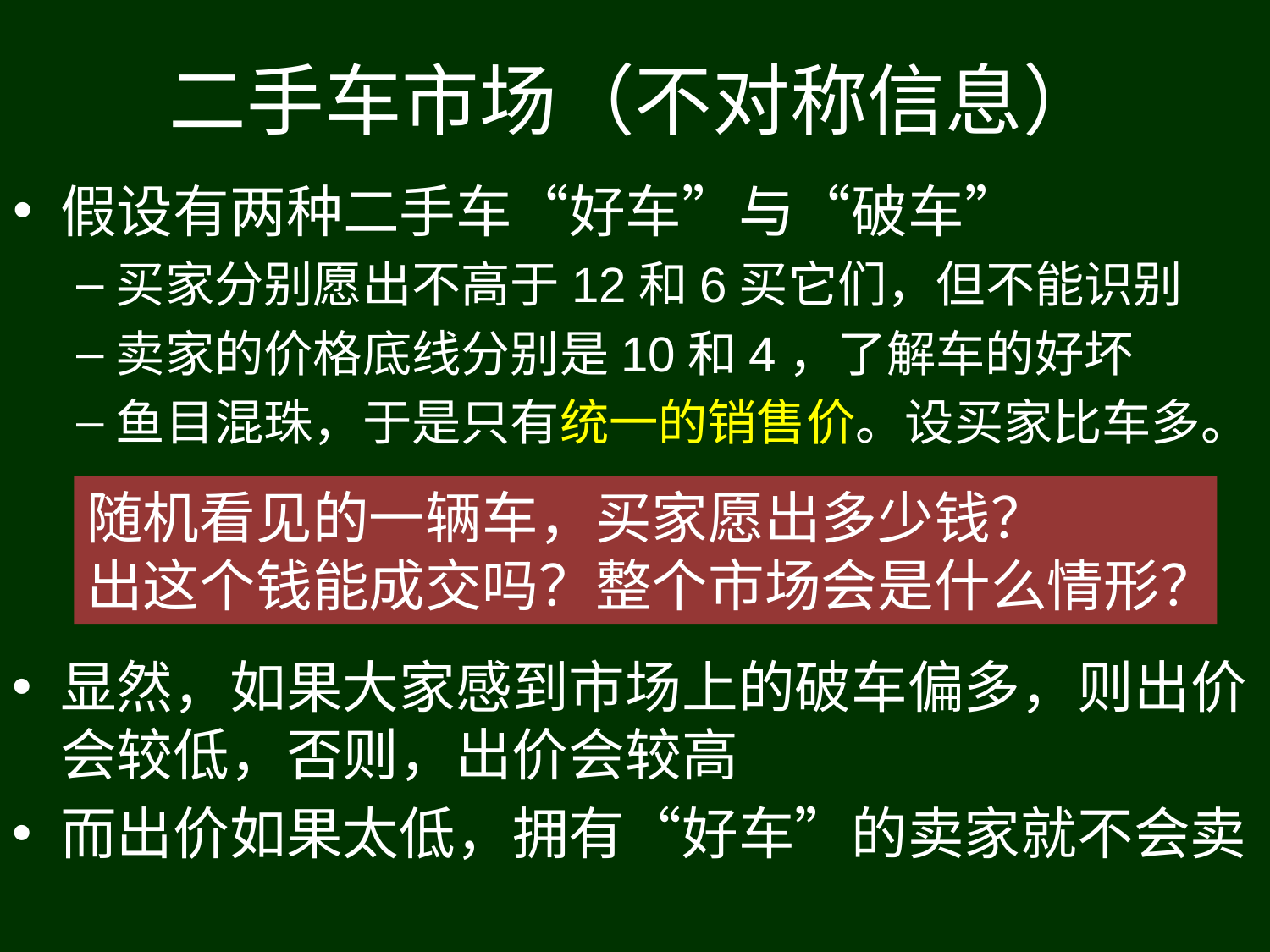

# 二手车市场（不对称信息）
假设有两种二手车“好车”与“破车”
买家分别愿出不高于12和6买它们，但不能识别
卖家的价格底线分别是10和4，了解车的好坏
鱼目混珠，于是只有统一的销售价。设买家比车多。
随机看见的一辆车，买家愿出多少钱？
出这个钱能成交吗？整个市场会是什么情形？
显然，如果大家感到市场上的破车偏多，则出价会较低，否则，出价会较高
而出价如果太低，拥有“好车”的卖家就不会卖